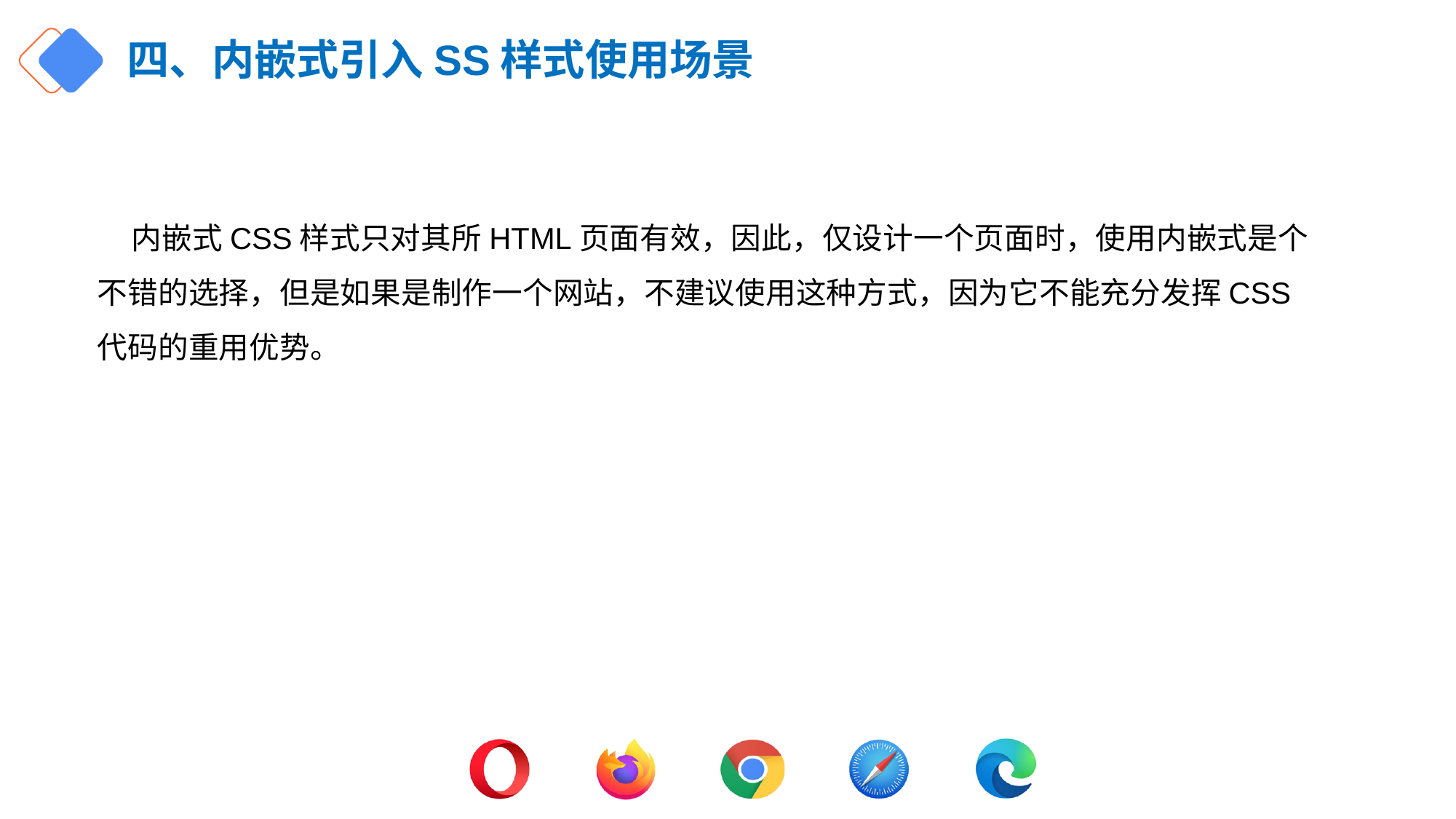

# 四、内嵌式引入SS样式使用场景

    内嵌式CSS样式只对其所HTML页面有效，因此，仅设计一个页面时，使用内嵌式是个不错的选择，但是如果是制作一个网站，不建议使用这种方式，因为它不能充分发挥CSS代码的重用优势。